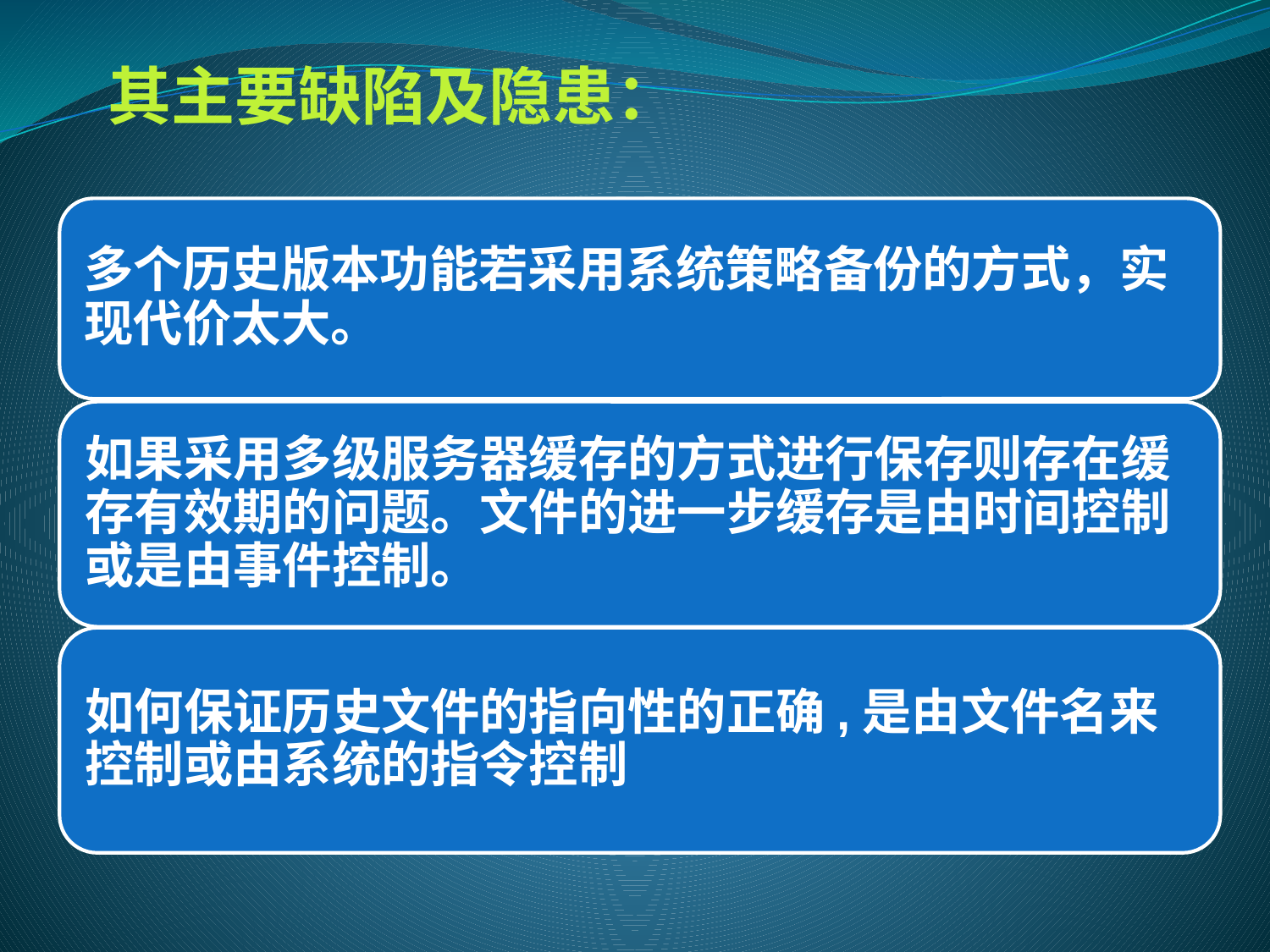

其主要缺陷及隐患：
多个历史版本功能若采用系统策略备份的方式，实现代价太大。
如果采用多级服务器缓存的方式进行保存则存在缓存有效期的问题。文件的进一步缓存是由时间控制或是由事件控制。
如何保证历史文件的指向性的正确,是由文件名来控制或由系统的指令控制